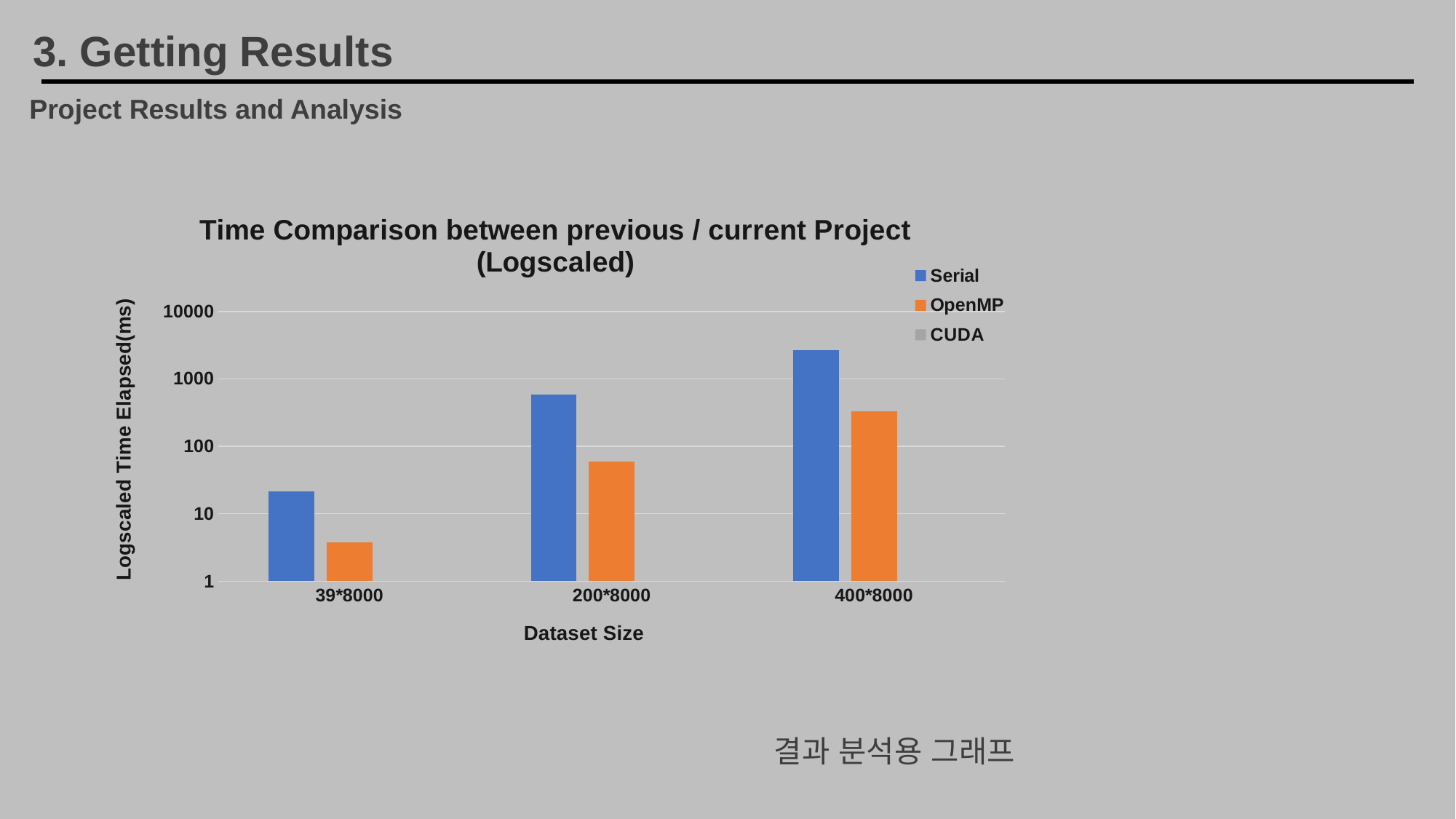

3. Getting Results
Project Results and Analysis

### Chart: Time Comparison between previous / current Project (Logscaled)

| Category | Serial | OpenMP | CUDA |
|---|---|---|---|
| 39*8000 | 21.4 | 3.78 | 0.0 |
| 200*8000 | 584.1 | 59.4 | 0.0 |
| 400*8000 | 2686.4 | 334.19 | 0.0 |
결과 분석용 그래프